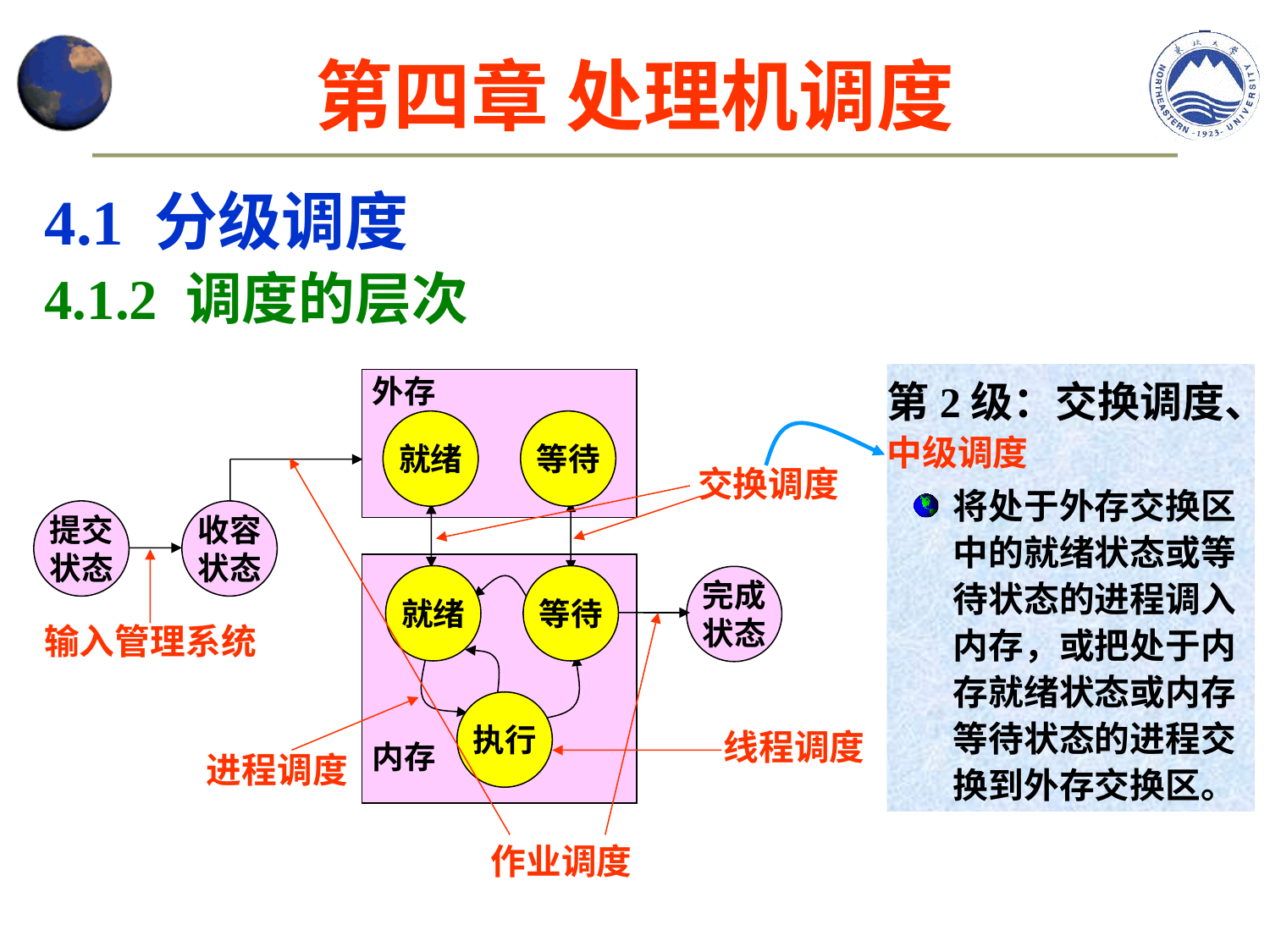

# 第四章 处理机调度
4.1 分级调度
4.1.2 调度的层次
第2级：交换调度、中级调度
将处于外存交换区中的就绪状态或等待状态的进程调入内存，或把处于内存就绪状态或内存等待状态的进程交换到外存交换区。

外存

提交
状态
收容
状态

完成
状态

内存
就绪
等待
交换调度

作业调度

输入管理系统
就绪
等待

执行

进程调度
线程调度